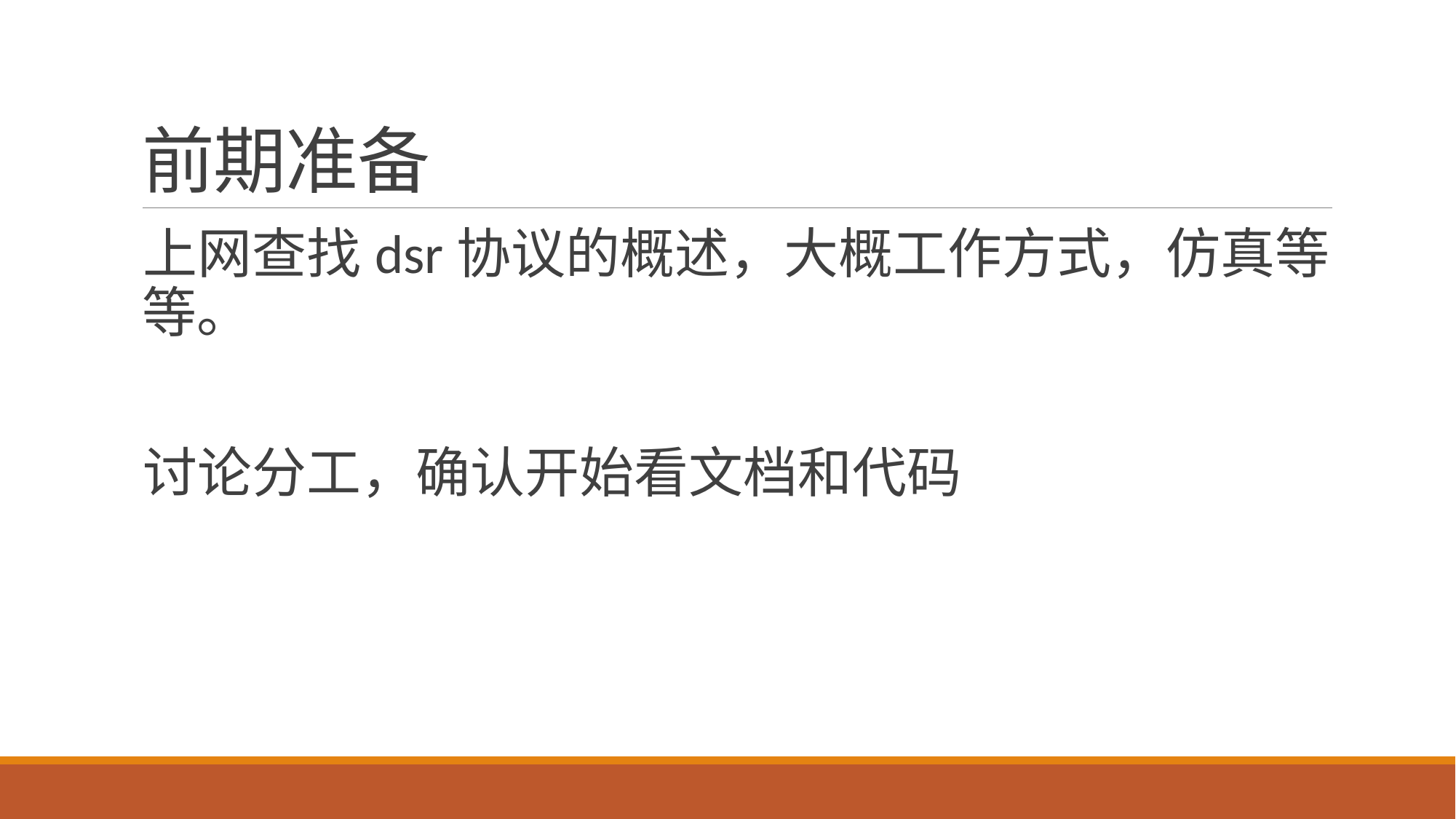

# 前期准备
上网查找dsr协议的概述，大概工作方式，仿真等等。

讨论分工，确认开始看文档和代码